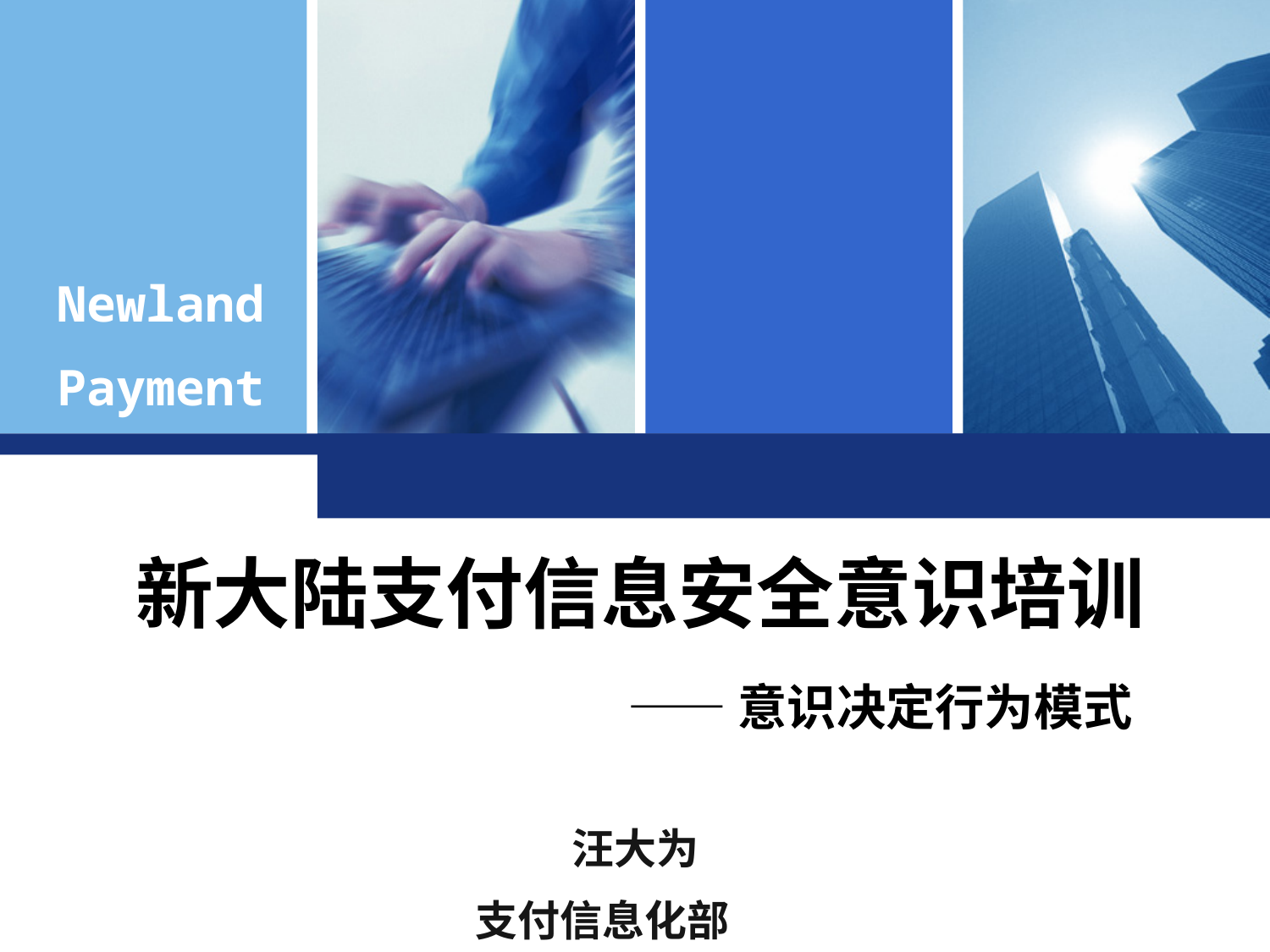

Newland
Payment
# 新大陆支付信息安全意识培训
——意识决定行为模式
汪大为
支付信息化部